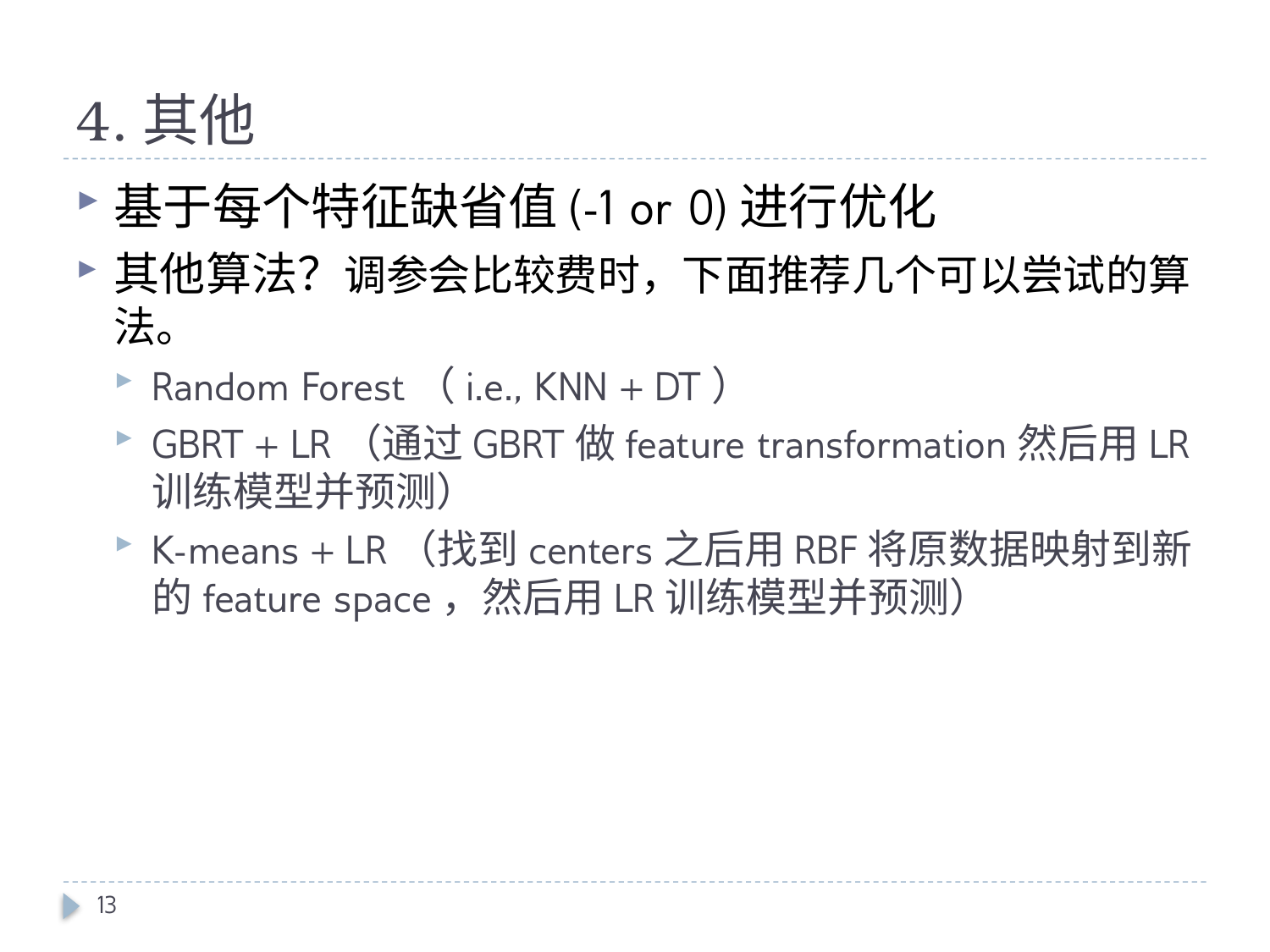

# 4.其他
基于每个特征缺省值(-1 or 0)进行优化
其他算法？调参会比较费时，下面推荐几个可以尝试的算法。
Random Forest（i.e., KNN + DT）
GBRT + LR（通过GBRT做feature transformation然后用LR训练模型并预测）
K-means + LR（找到centers之后用RBF将原数据映射到新的feature space，然后用LR训练模型并预测）

13